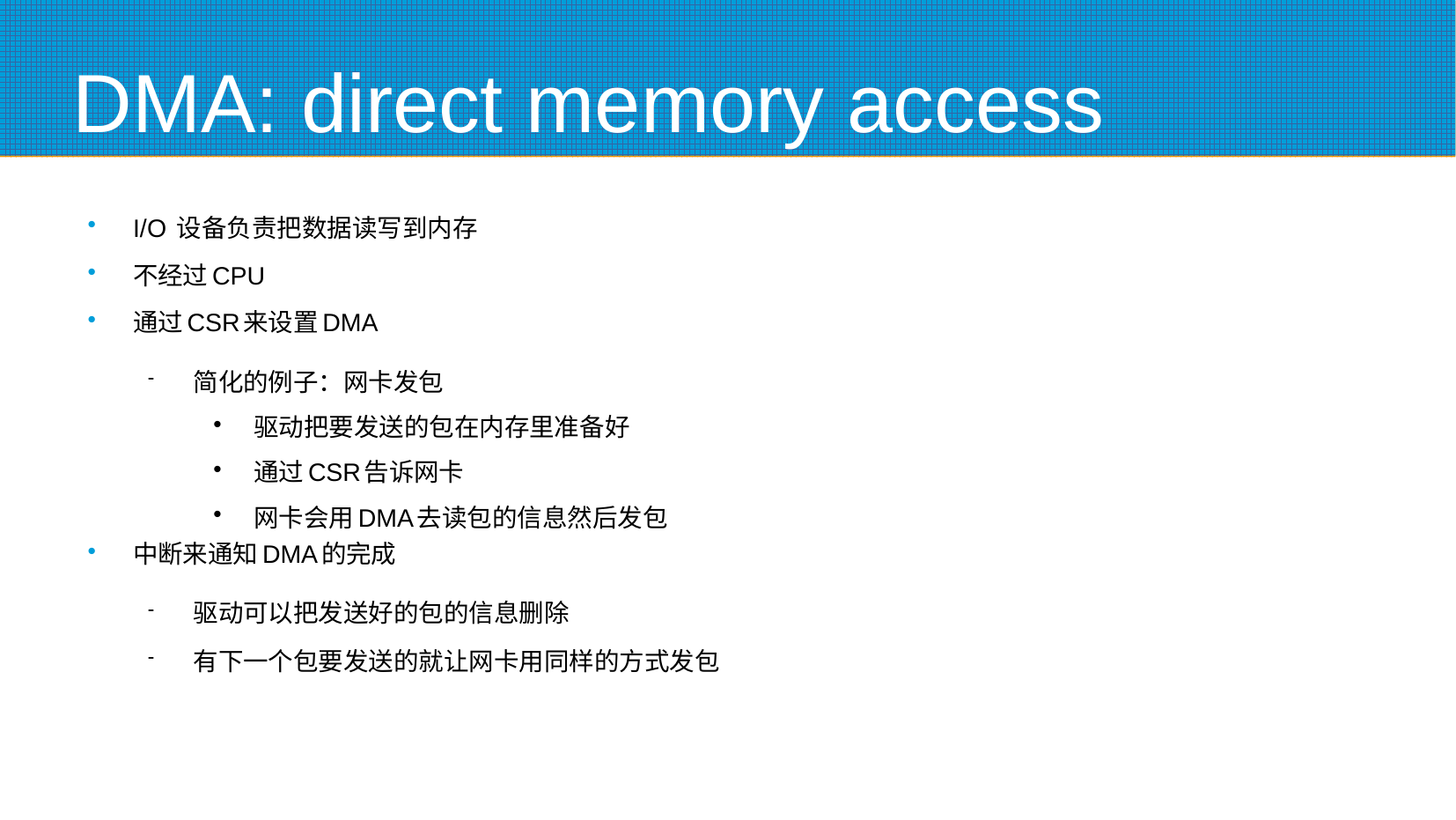

# DMA: direct memory access
I/O 设备负责把数据读写到内存
不经过CPU
通过CSR来设置DMA
简化的例子：网卡发包
驱动把要发送的包在内存里准备好
通过CSR告诉网卡
网卡会用DMA去读包的信息然后发包
中断来通知DMA的完成
驱动可以把发送好的包的信息删除
有下一个包要发送的就让网卡用同样的方式发包